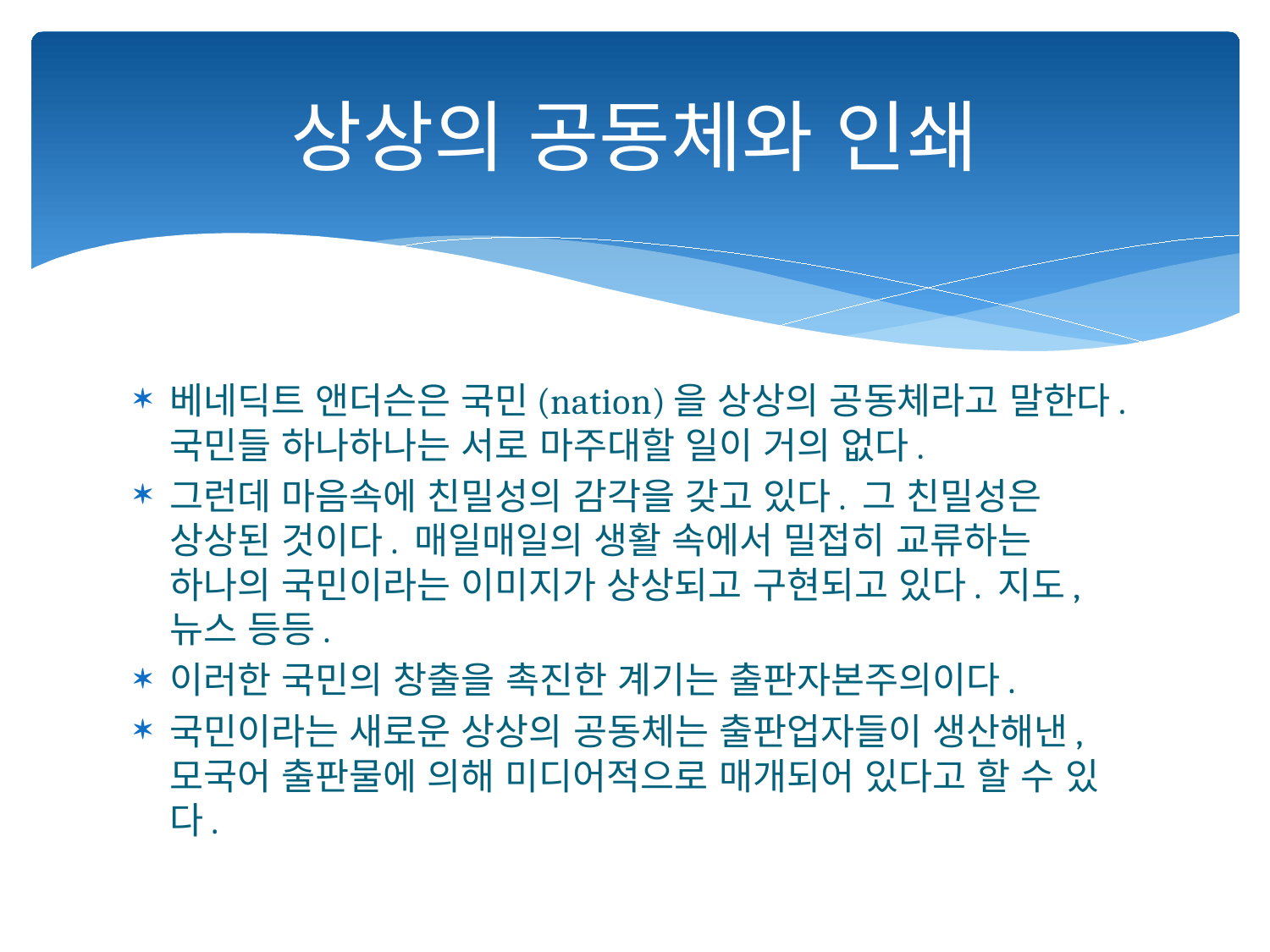

# 상상의 공동체와 인쇄
베네딕트 앤더슨은 국민(nation)을 상상의 공동체라고 말한다. 국민들 하나하나는 서로 마주대할 일이 거의 없다.
그런데 마음속에 친밀성의 감각을 갖고 있다. 그 친밀성은 상상된 것이다. 매일매일의 생활 속에서 밀접히 교류하는 하나의 국민이라는 이미지가 상상되고 구현되고 있다. 지도, 뉴스 등등.
이러한 국민의 창출을 촉진한 계기는 출판자본주의이다.
국민이라는 새로운 상상의 공동체는 출판업자들이 생산해낸, 모국어 출판물에 의해 미디어적으로 매개되어 있다고 할 수 있다.